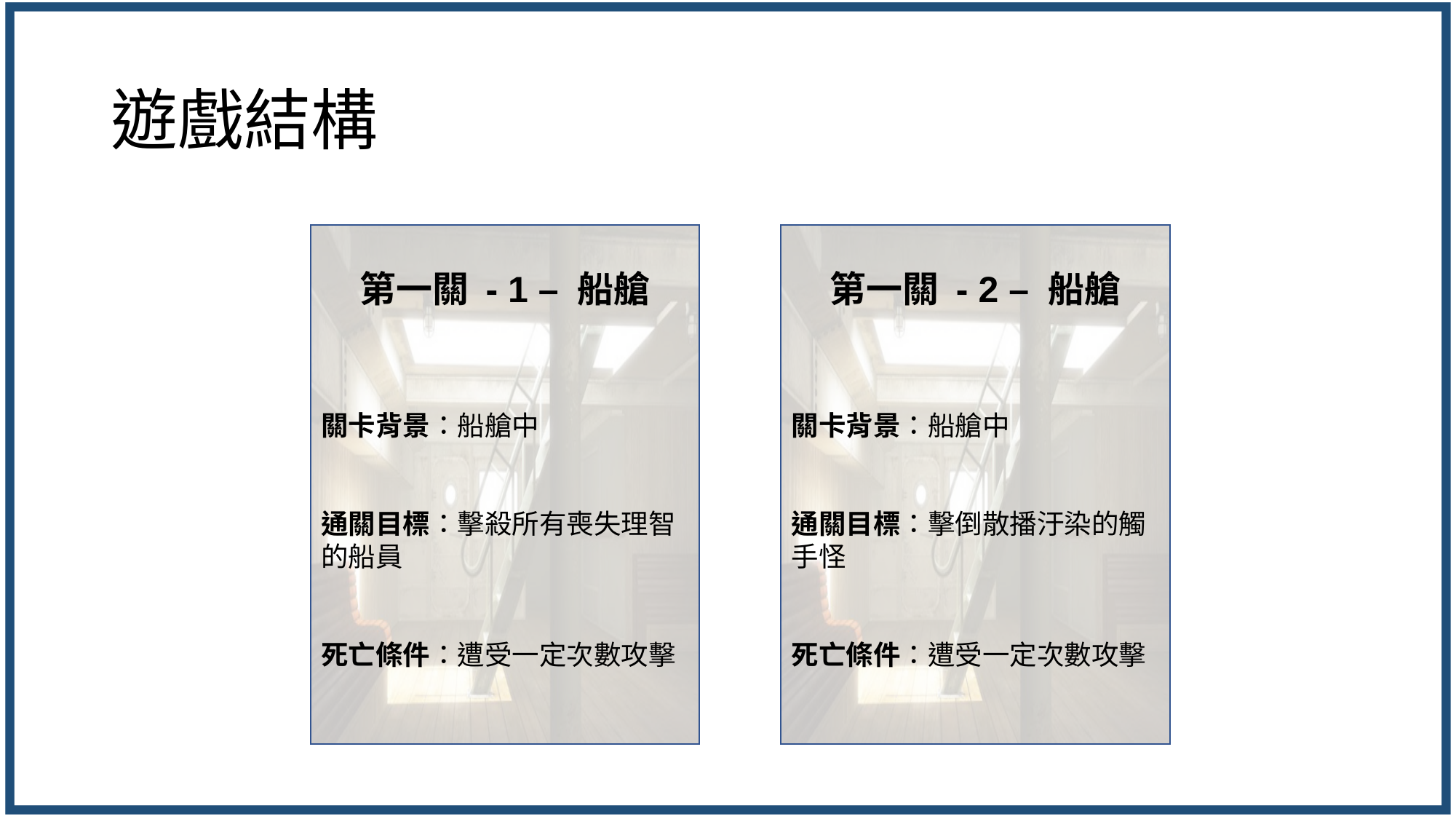

# 遊戲結構
第一關 - 1 – 船艙

關卡背景：船艙中

通關目標：擊殺所有喪失理智的船員

死亡條件：遭受一定次數攻擊

第一關 - 2 – 船艙

關卡背景：船艙中

通關目標：擊倒散播汙染的觸手怪

死亡條件：遭受一定次數攻擊